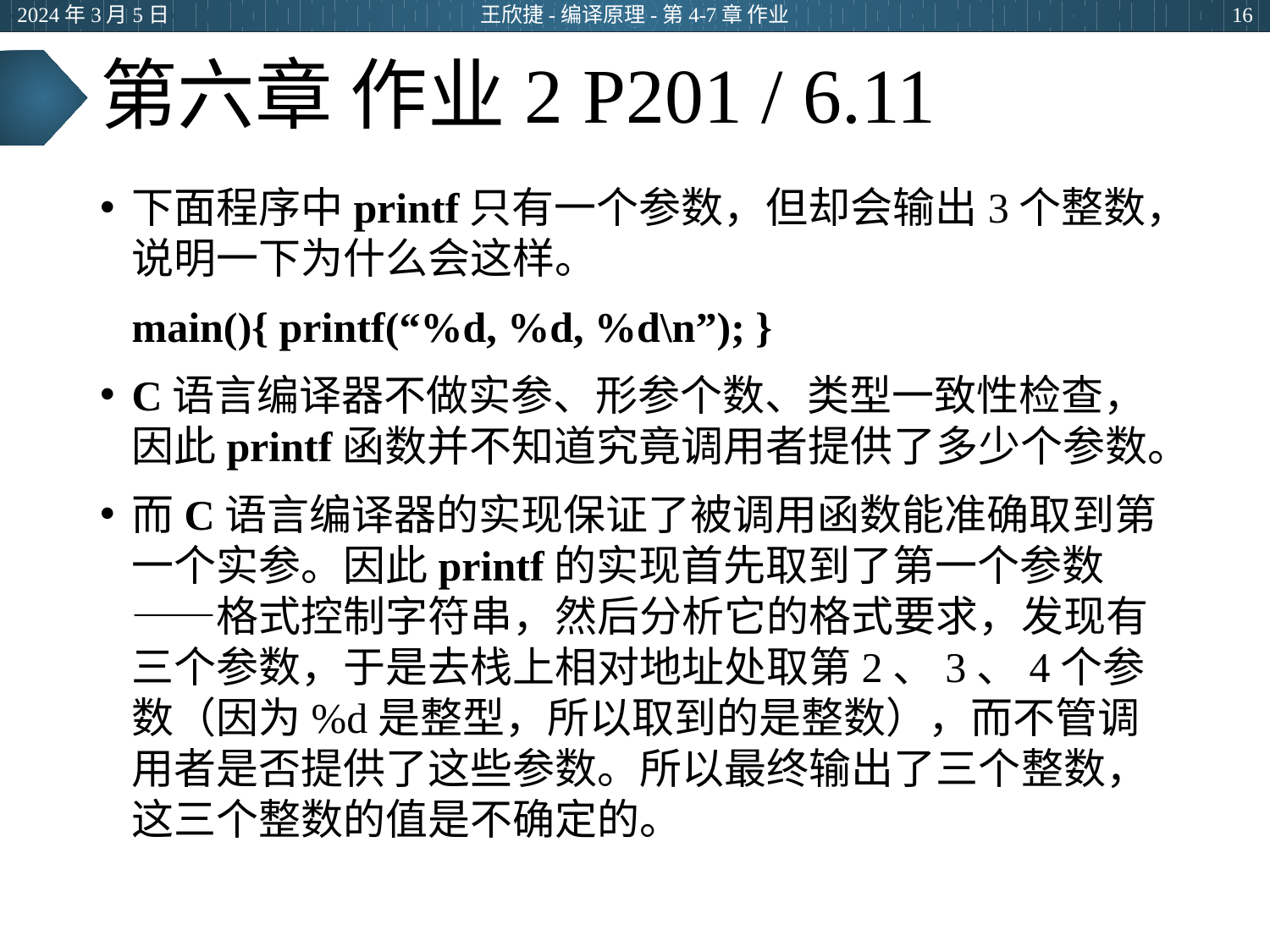

2024年3月5日
王欣捷-编译原理-第4-7章 作业
16
# 第六章 作业2 P201 / 6.11
下面程序中printf只有一个参数，但却会输出3个整数，说明一下为什么会这样。
   main(){ printf(“%d, %d, %d\n”); }
C语言编译器不做实参、形参个数、类型一致性检查，因此printf函数并不知道究竟调用者提供了多少个参数。
而C语言编译器的实现保证了被调用函数能准确取到第一个实参。因此printf的实现首先取到了第一个参数——格式控制字符串，然后分析它的格式要求，发现有三个参数，于是去栈上相对地址处取第2、3、4个参数（因为%d是整型，所以取到的是整数），而不管调用者是否提供了这些参数。所以最终输出了三个整数，这三个整数的值是不确定的。